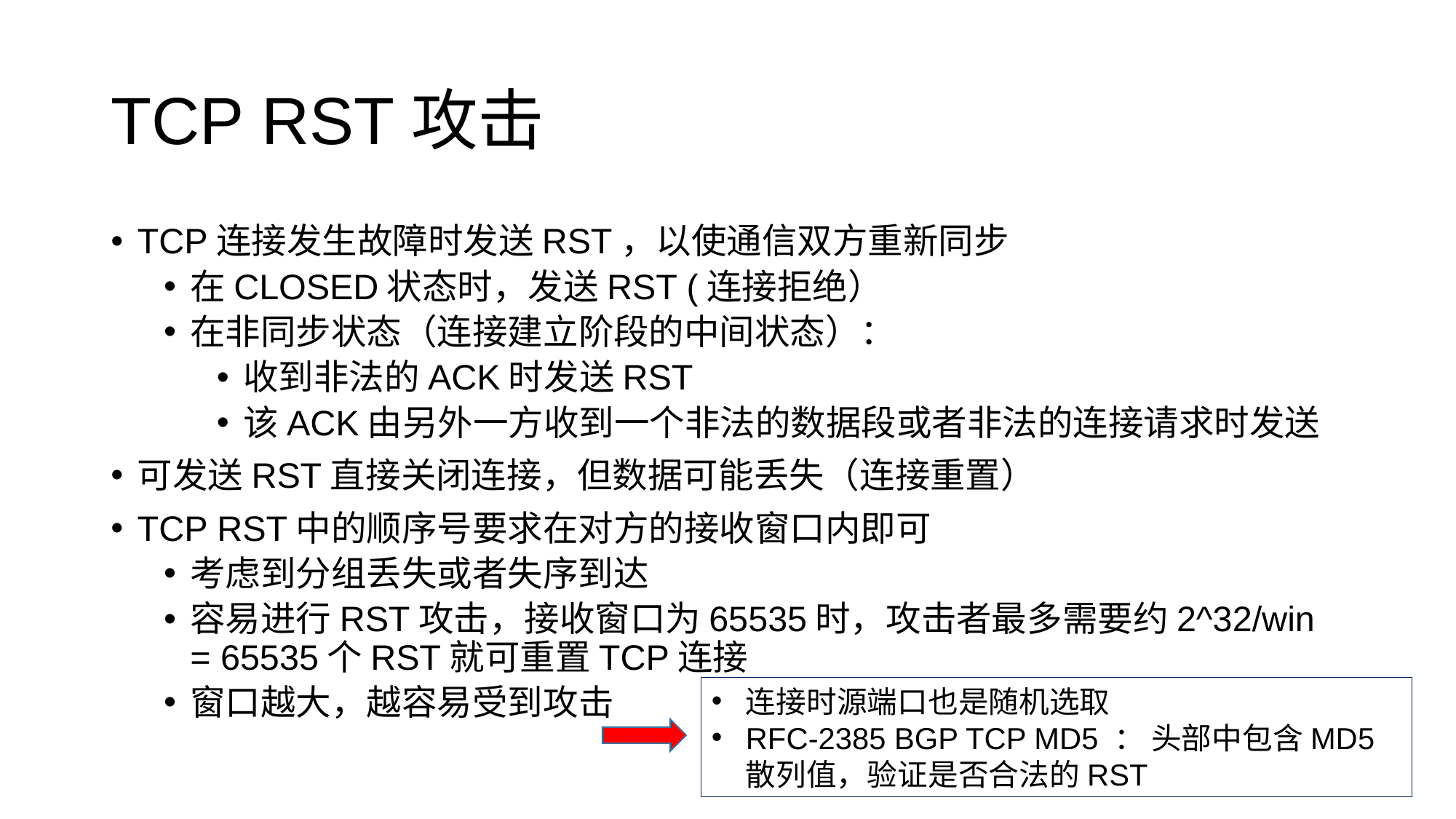

# TCP RST攻击
TCP连接发生故障时发送RST，以使通信双方重新同步
在CLOSED状态时，发送RST (连接拒绝）
在非同步状态（连接建立阶段的中间状态）：
收到非法的ACK时发送RST
该ACK由另外一方收到一个非法的数据段或者非法的连接请求时发送
可发送RST直接关闭连接，但数据可能丢失（连接重置）
TCP RST中的顺序号要求在对方的接收窗口内即可
考虑到分组丢失或者失序到达
容易进行RST攻击，接收窗口为65535时，攻击者最多需要约2^32/win = 65535个RST就可重置TCP连接
窗口越大，越容易受到攻击

连接时源端口也是随机选取
RFC-2385 BGP TCP MD5 ： 头部中包含MD5散列值，验证是否合法的RST